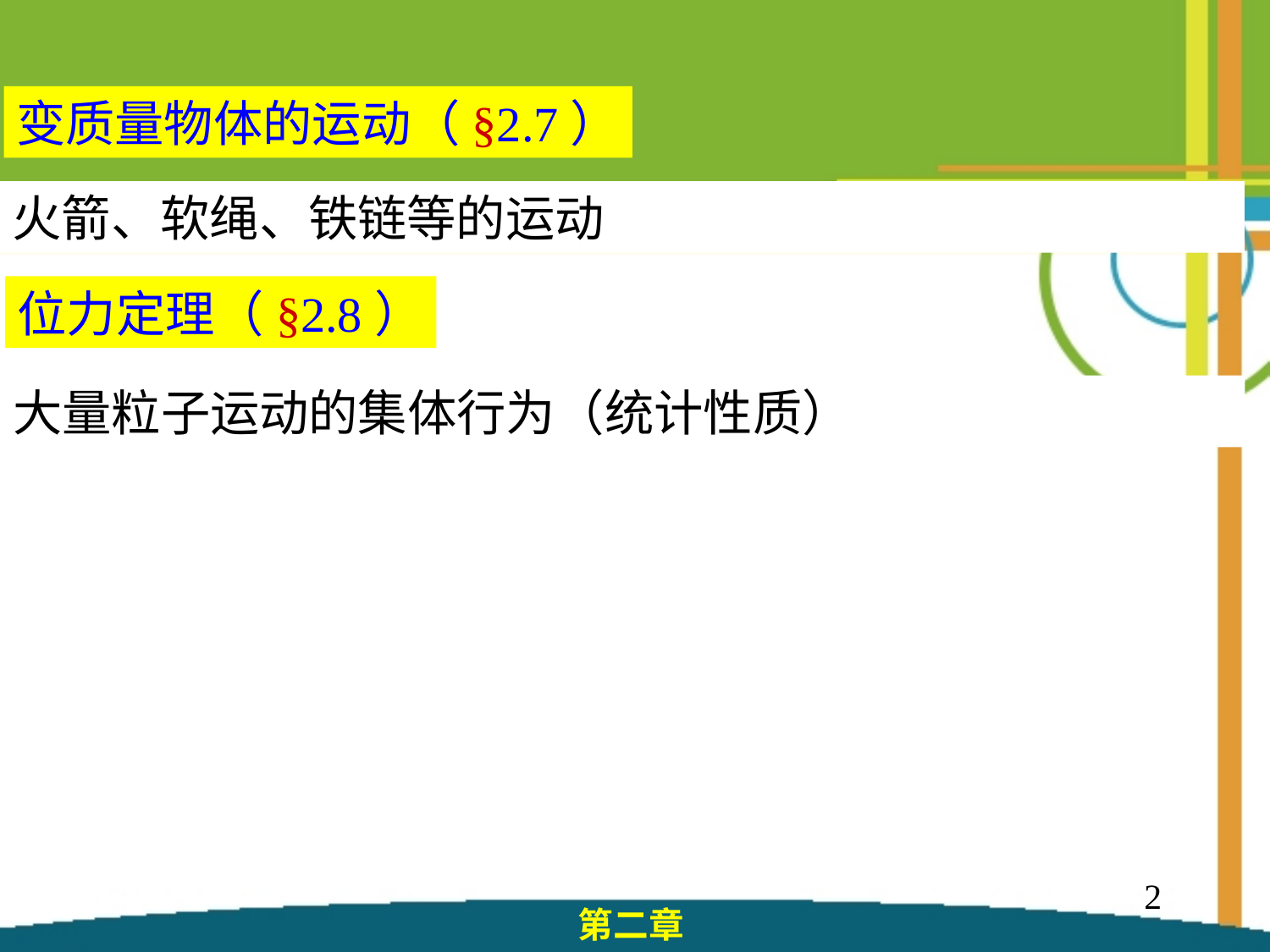

变质量物体的运动（§2.7）
火箭、软绳、铁链等的运动
位力定理（§2.8）
大量粒子运动的集体行为（统计性质）
2